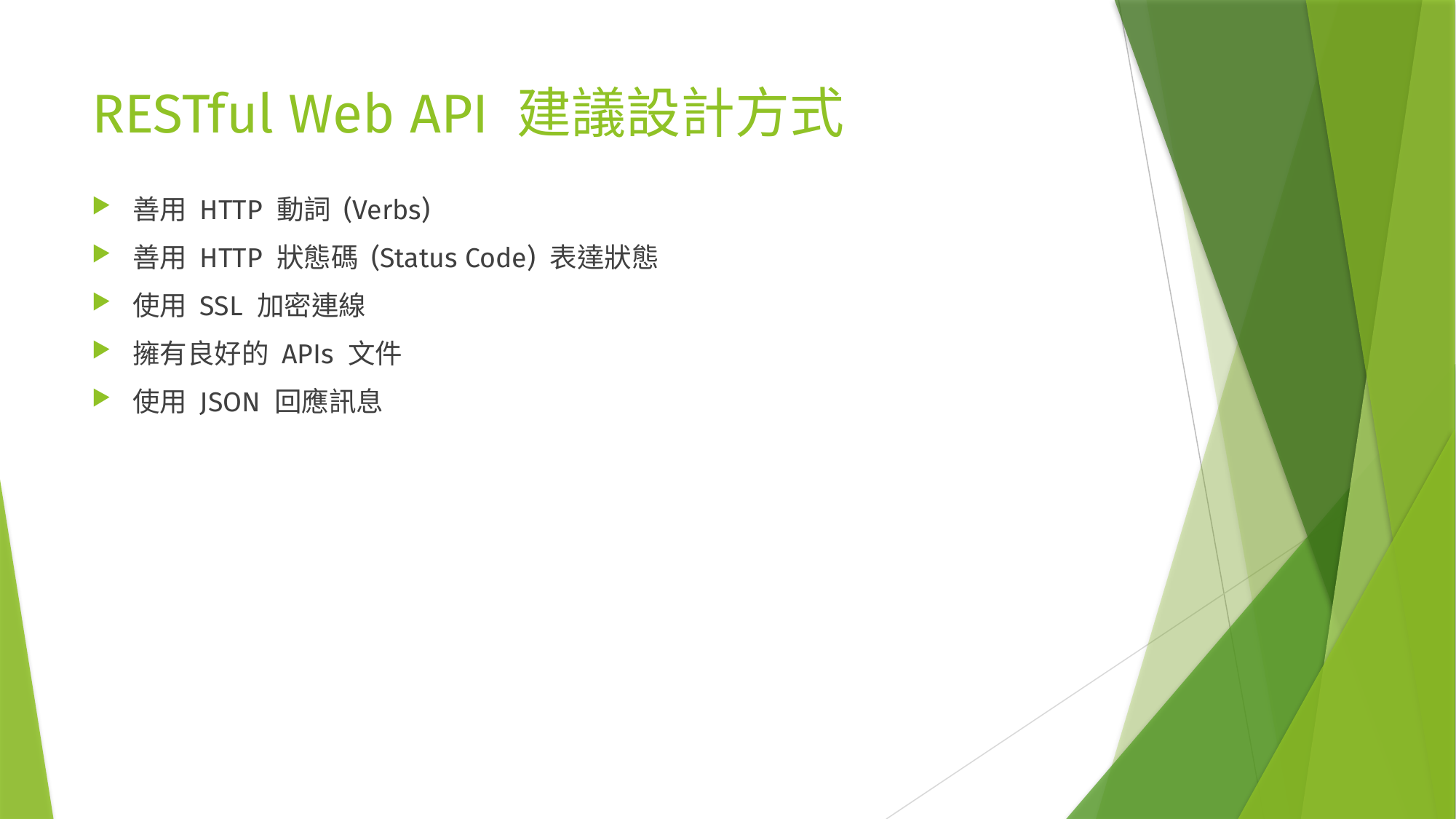

# RESTful Web API 建議設計方式
善用 HTTP 動詞 (Verbs)
善用 HTTP 狀態碼 (Status Code) 表達狀態
使用 SSL 加密連線
擁有良好的 APIs 文件
使用 JSON 回應訊息